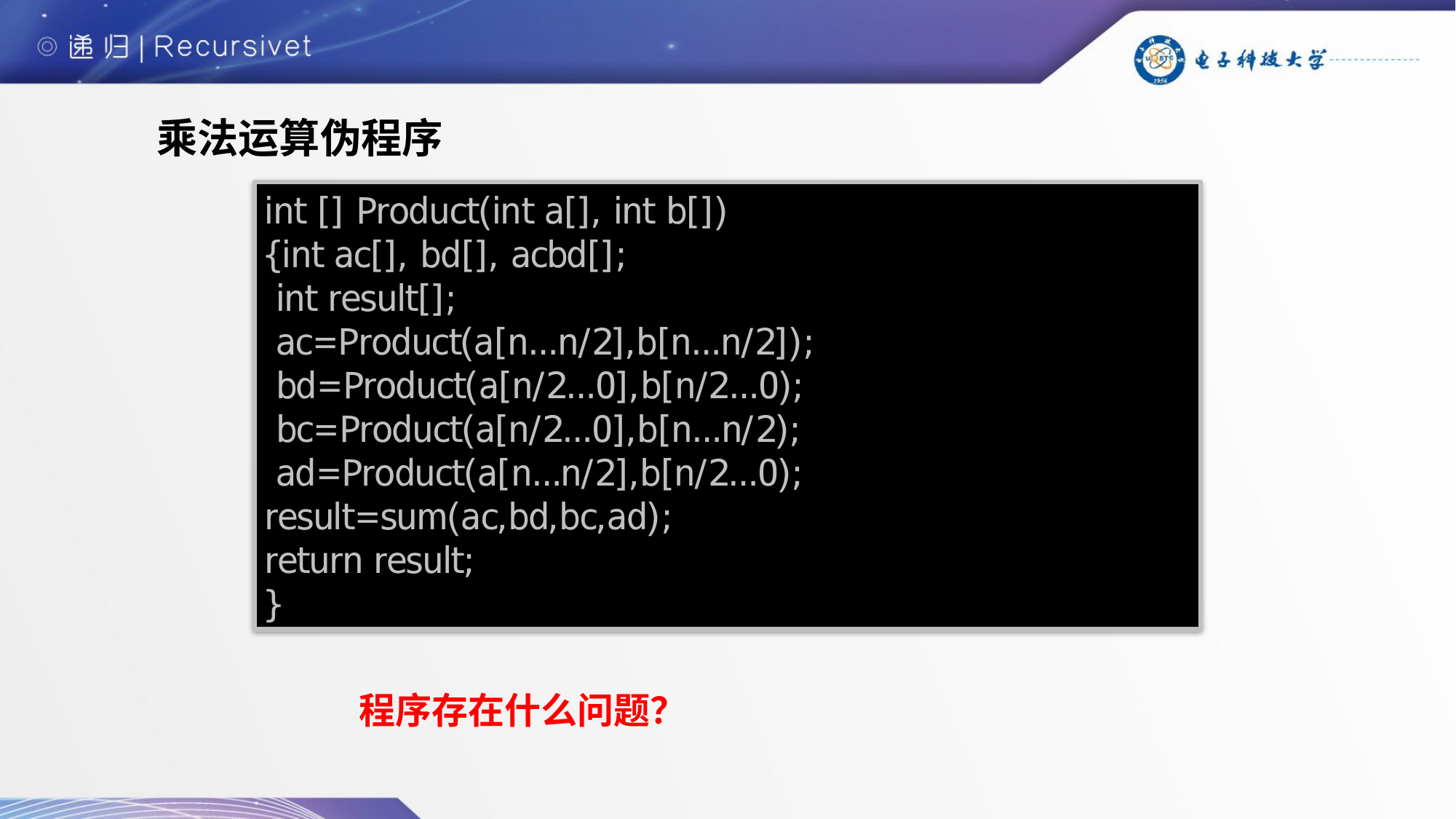

# 乘法运算伪程序
int [] Product(int a[], int b[])
{int ac[], bd[], acbd[];
 int result[];
 ac=Product(a[n…n/2],b[n…n/2]);
 bd=Product(a[n/2…0],b[n/2…0);
 bc=Product(a[n/2…0],b[n…n/2);
 ad=Product(a[n…n/2],b[n/2…0);
result=sum(ac,bd,bc,ad);
return result;
}
程序存在什么问题？